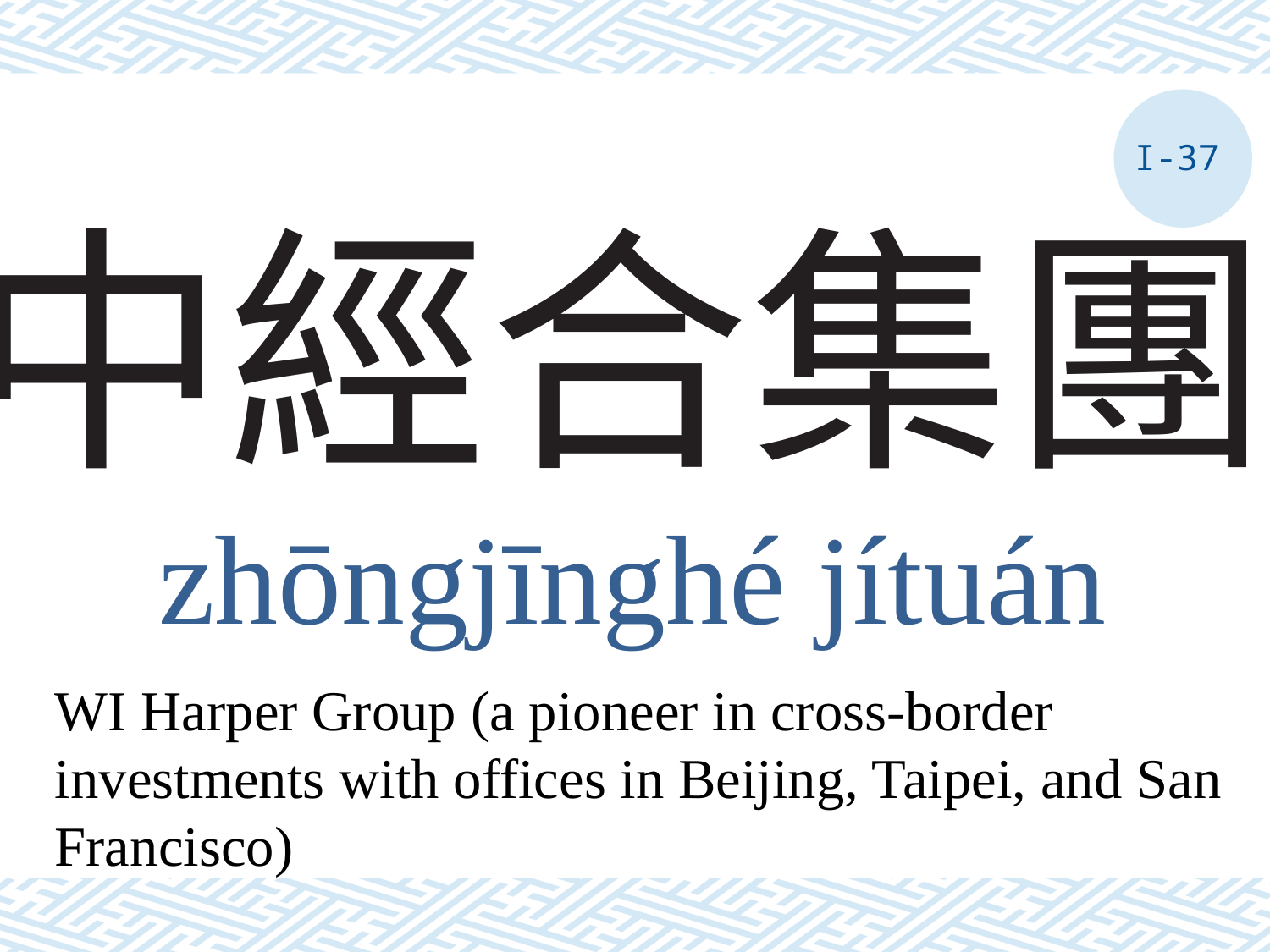

I-37
# 中經合集團
zhōngjīnghé jítuán
WI Harper Group (a pioneer in cross-border investments with offices in Beijing, Taipei, and San Francisco)